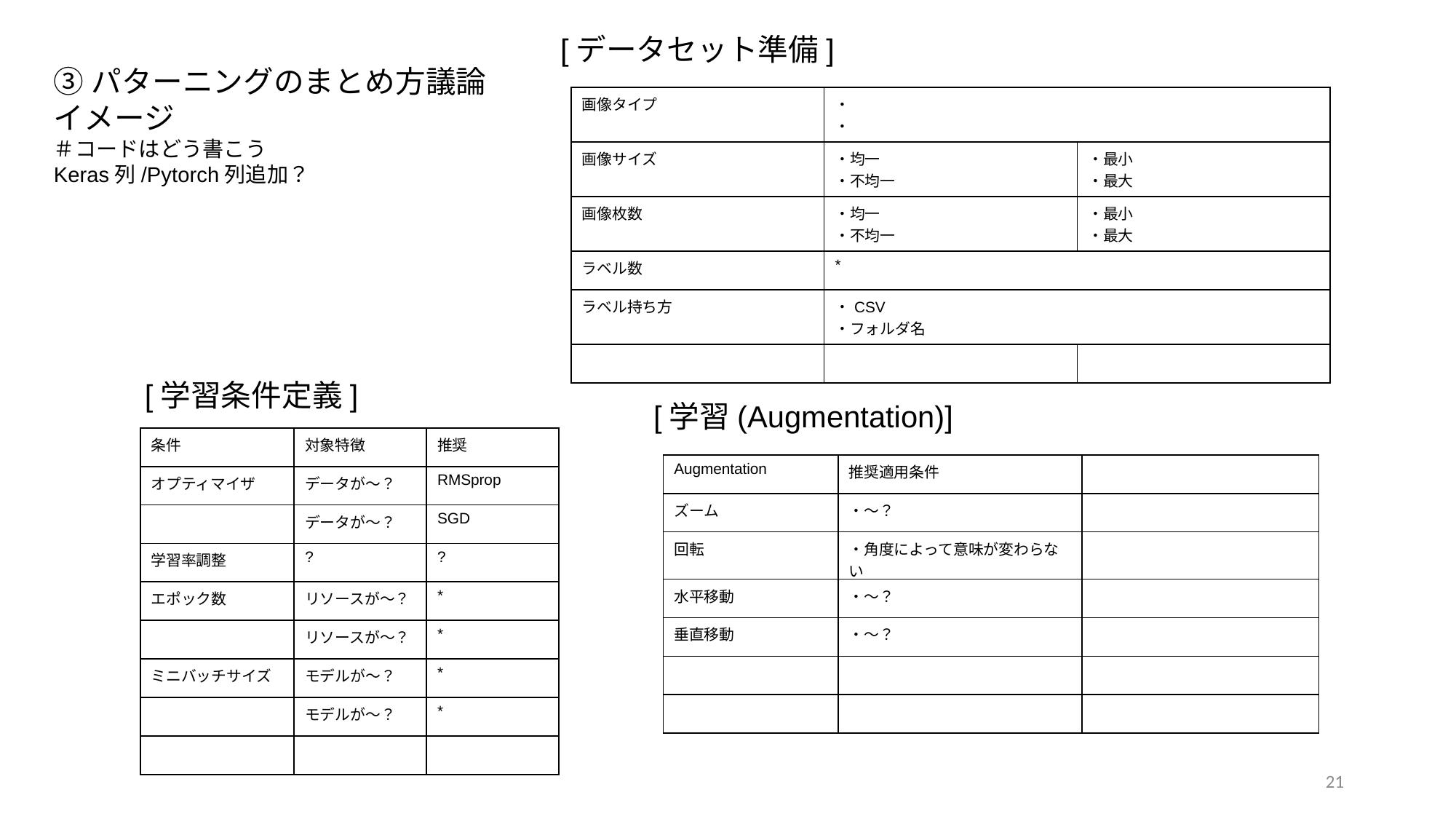

[データセット準備]
③パターニングのまとめ方議論
イメージ
＃コードはどう書こう
Keras列/Pytorch列追加？
| 画像タイプ | ・ ・ |  |
| --- | --- | --- |
| 画像サイズ | ・均一 ・不均一 | ・最小 ・最大 |
| 画像枚数 | ・均一 ・不均一 | ・最小 ・最大 |
| ラベル数 | \* |  |
| ラベル持ち方 | ・CSV ・フォルダ名 |  |
|  |  |  |
[学習条件定義]
[学習(Augmentation)]
| 条件 | 対象特徴 | 推奨 |
| --- | --- | --- |
| オプティマイザ | データが～？ | RMSprop |
|  | データが～？ | SGD |
| 学習率調整 | ? | ? |
| エポック数 | リソースが～？ | \* |
|  | リソースが～？ | \* |
| ミニバッチサイズ | モデルが～？ | \* |
|  | モデルが～？ | \* |
|  |  |  |
| Augmentation | 推奨適用条件 |  |
| --- | --- | --- |
| ズーム | ・～？ |  |
| 回転 | ・角度によって意味が変わらない |  |
| 水平移動 | ・～？ |  |
| 垂直移動 | ・～？ |  |
|  |  |  |
|  |  |  |
21